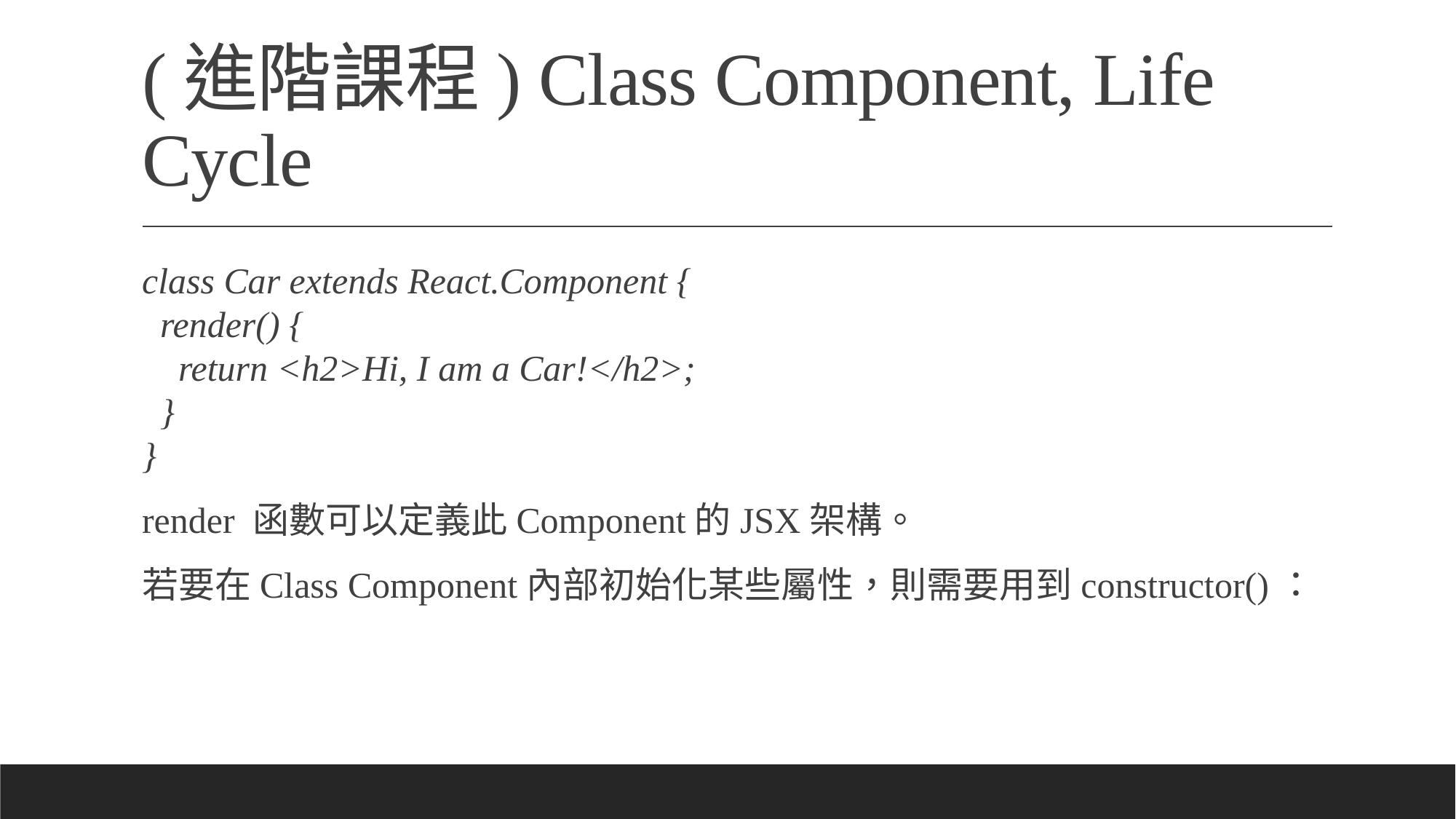

# (進階課程) Class Component, Life Cycle
class Car extends React.Component {
  render() {
    return <h2>Hi, I am a Car!</h2>;
  }
}
render 函數可以定義此Component的JSX架構。
若要在Class Component內部初始化某些屬性，則需要用到constructor()：